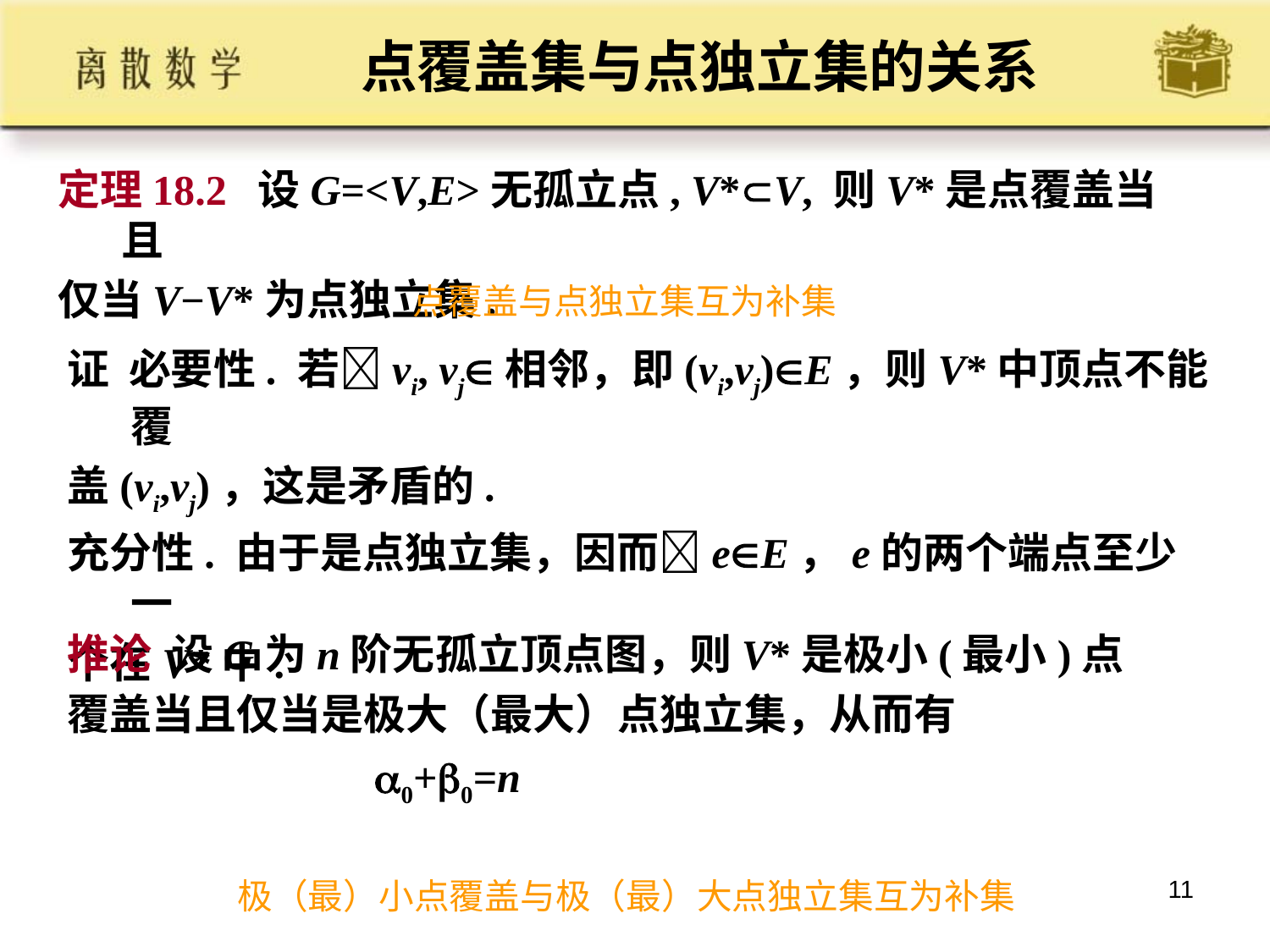

# 点覆盖集与点独立集的关系
定理18.2  设G=<V,E>无孤立点, V*⊂V, 则V*是点覆盖当且
仅当V−V*为点独立集.
点覆盖与点独立集互为补集
证  必要性. 若∃vi, vj∈相邻，即(vi,vj)∈E，则V*中顶点不能覆
盖(vi,vj)，这是矛盾的.
充分性. 由于是点独立集，因而∀e∈E，e的两个端点至少一
个在V*中.
推论  设G为n阶无孤立顶点图，则V*是极小(最小)点覆盖当且仅当是极大（最大）点独立集，从而有
                             α0+β0=n
极（最）小点覆盖与极（最）大点独立集互为补集
11